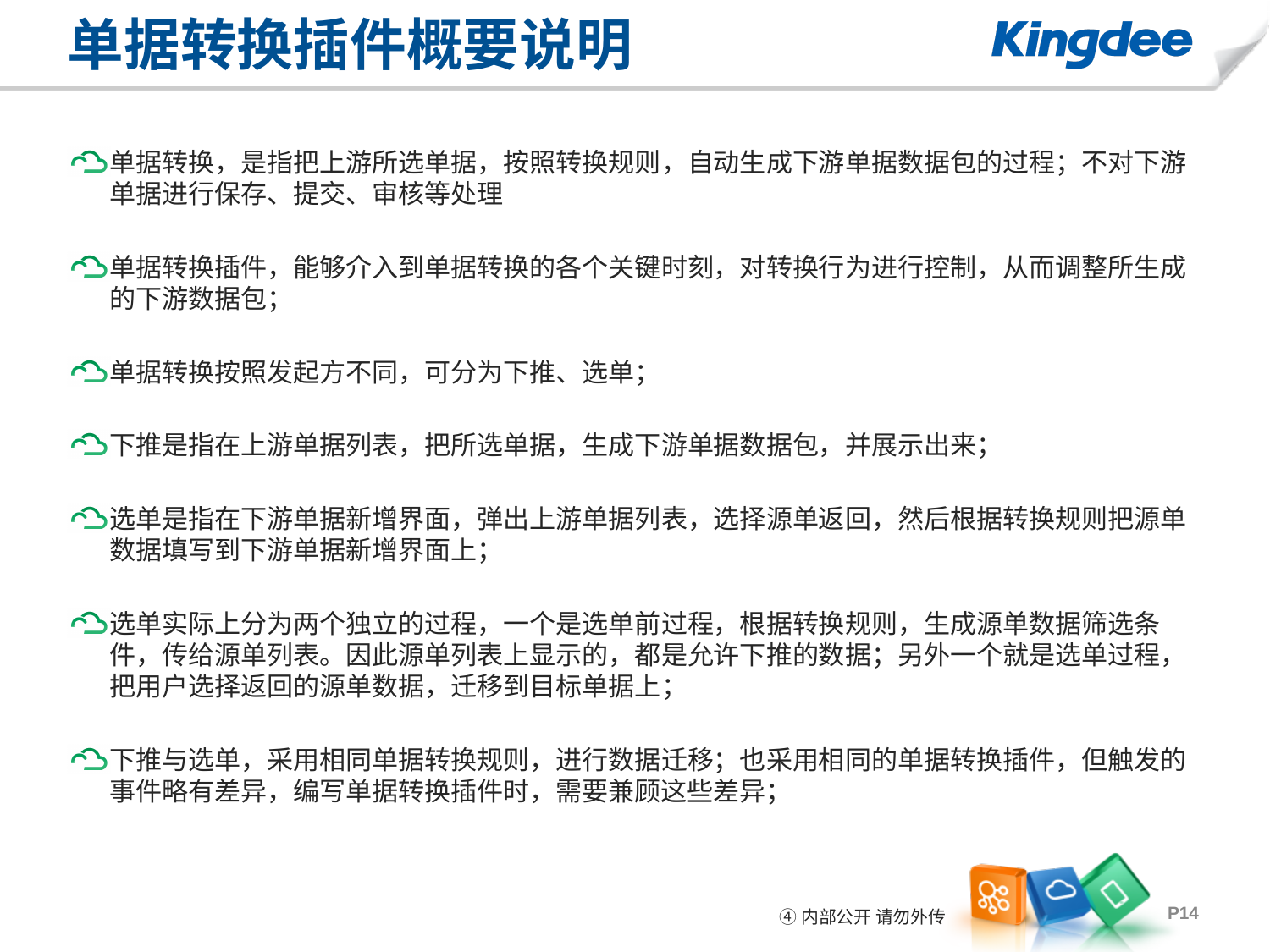

# 单据转换插件概要说明

单据转换，是指把上游所选单据，按照转换规则，自动生成下游单据数据包的过程；不对下游单据进行保存、提交、审核等处理

单据转换插件，能够介入到单据转换的各个关键时刻，对转换行为进行控制，从而调整所生成的下游数据包；

单据转换按照发起方不同，可分为下推、选单；

下推是指在上游单据列表，把所选单据，生成下游单据数据包，并展示出来；

选单是指在下游单据新增界面，弹出上游单据列表，选择源单返回，然后根据转换规则把源单数据填写到下游单据新增界面上；

选单实际上分为两个独立的过程，一个是选单前过程，根据转换规则，生成源单数据筛选条件，传给源单列表。因此源单列表上显示的，都是允许下推的数据；另外一个就是选单过程，把用户选择返回的源单数据，迁移到目标单据上；

下推与选单，采用相同单据转换规则，进行数据迁移；也采用相同的单据转换插件，但触发的事件略有差异，编写单据转换插件时，需要兼顾这些差异；